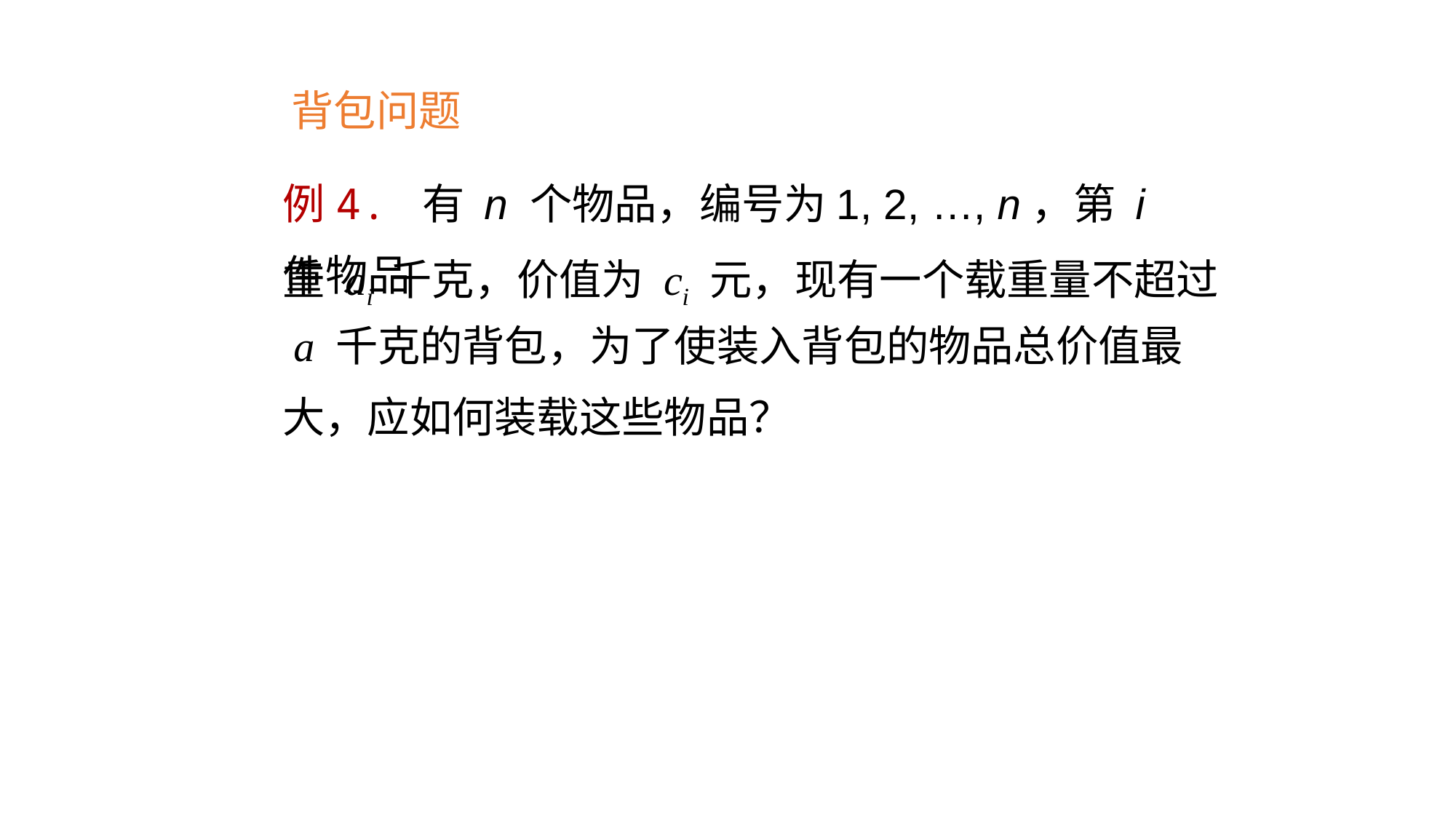

# 背包问题
例4. 有 n 个物品，编号为1, 2, …, n，第 i 件物品
重 ai 千克，价值为 ci 元，现有一个载重量不超过

 a 千克的背包，为了使装入背包的物品总价值最
大，应如何装载这些物品？